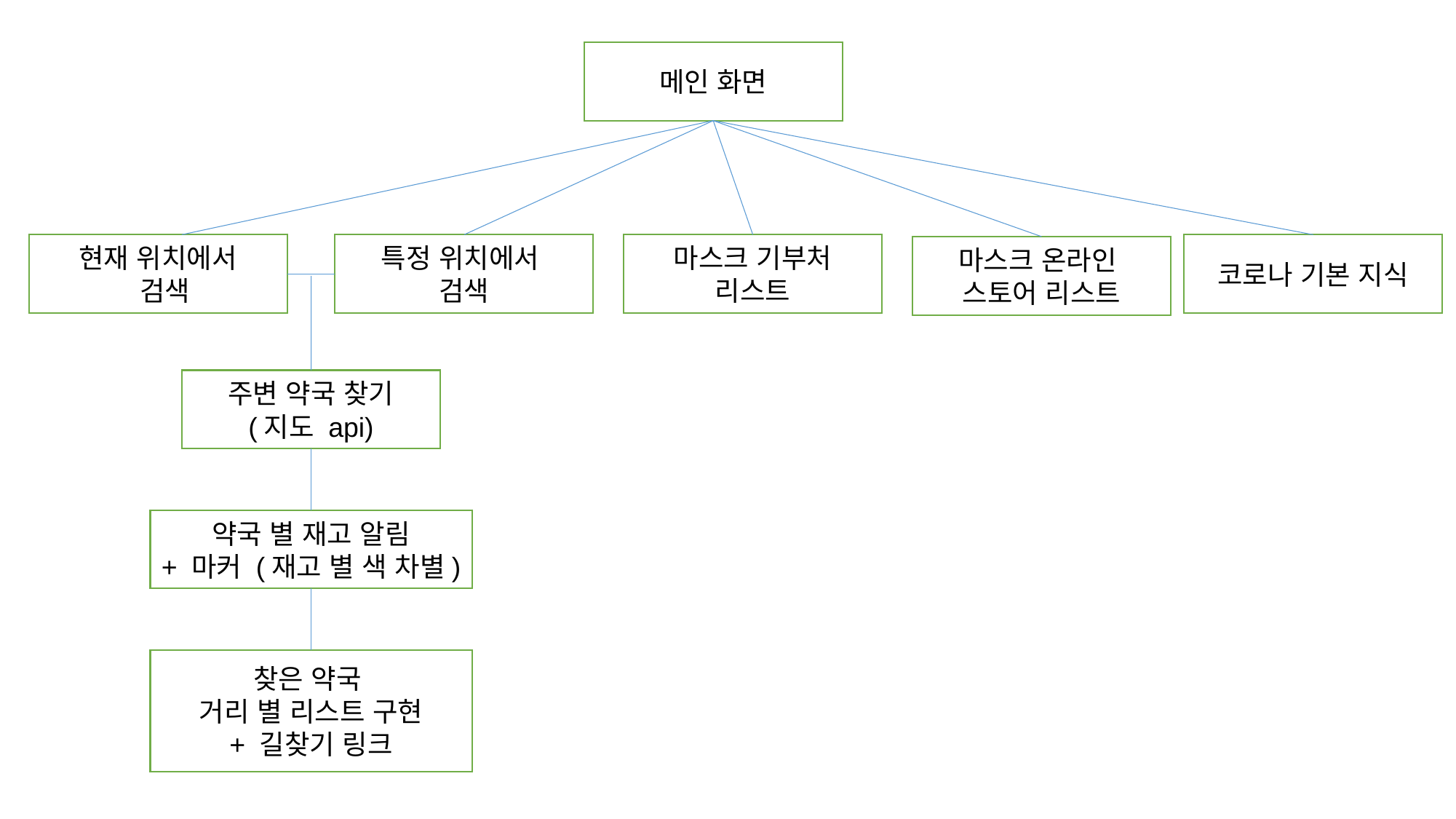

메인 화면
코로나 기본 지식
특정 위치에서
검색
마스크 기부처 리스트
현재 위치에서
 검색
마스크 온라인
스토어 리스트
주변 약국 찾기
(지도 api)
약국 별 재고 알림
+ 마커 (재고 별 색 차별)
찾은 약국
거리 별 리스트 구현
+ 길찾기 링크